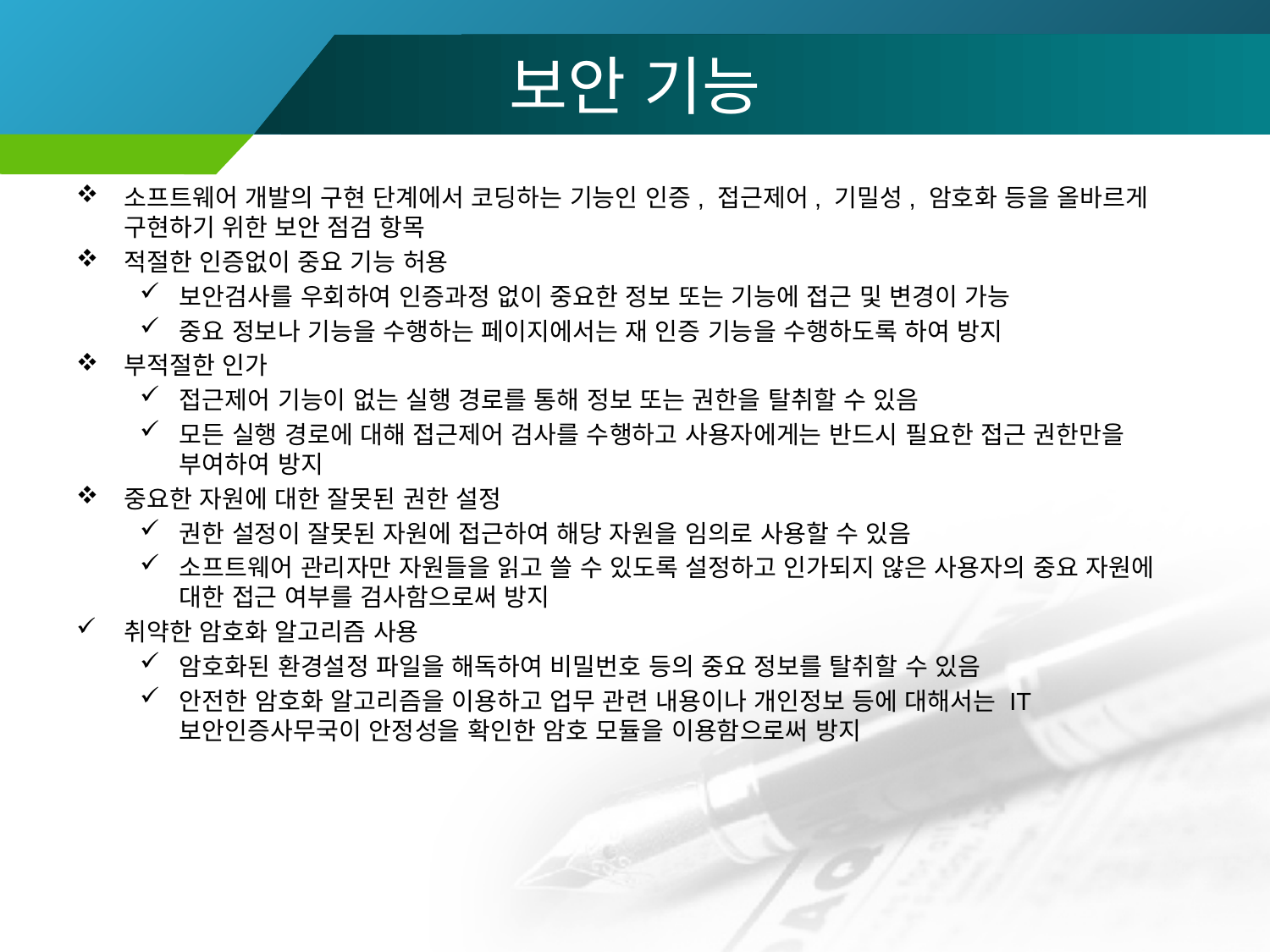

# 보안 기능
소프트웨어 개발의 구현 단계에서 코딩하는 기능인 인증, 접근제어, 기밀성, 암호화 등을 올바르게 구현하기 위한 보안 점검 항목
적절한 인증없이 중요 기능 허용
보안검사를 우회하여 인증과정 없이 중요한 정보 또는 기능에 접근 및 변경이 가능
중요 정보나 기능을 수행하는 페이지에서는 재 인증 기능을 수행하도록 하여 방지
부적절한 인가
접근제어 기능이 없는 실행 경로를 통해 정보 또는 권한을 탈취할 수 있음
모든 실행 경로에 대해 접근제어 검사를 수행하고 사용자에게는 반드시 필요한 접근 권한만을 부여하여 방지
중요한 자원에 대한 잘못된 권한 설정
권한 설정이 잘못된 자원에 접근하여 해당 자원을 임의로 사용할 수 있음
소프트웨어 관리자만 자원들을 읽고 쓸 수 있도록 설정하고 인가되지 않은 사용자의 중요 자원에 대한 접근 여부를 검사함으로써 방지
취약한 암호화 알고리즘 사용
암호화된 환경설정 파일을 해독하여 비밀번호 등의 중요 정보를 탈취할 수 있음
안전한 암호화 알고리즘을 이용하고 업무 관련 내용이나 개인정보 등에 대해서는 IT 보안인증사무국이 안정성을 확인한 암호 모듈을 이용함으로써 방지